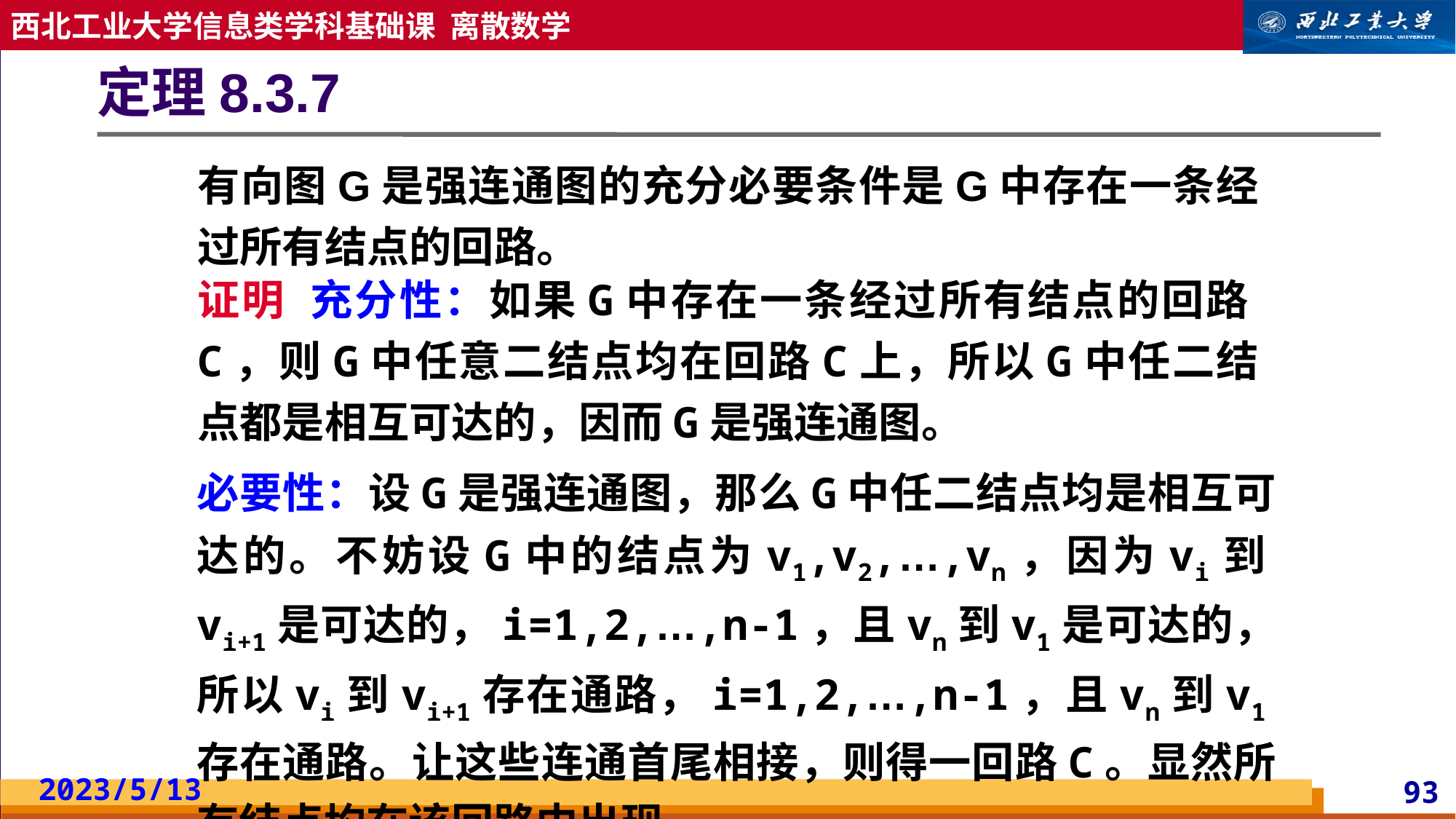

# 定理8.3.7
有向图G是强连通图的充分必要条件是G中存在一条经过所有结点的回路。
证明  充分性：如果G中存在一条经过所有结点的回路C，则G中任意二结点均在回路C上，所以G中任二结点都是相互可达的，因而G是强连通图。
必要性：设G是强连通图，那么G中任二结点均是相互可达的。不妨设G中的结点为v1,v2,…,vn，因为vi到vi+1是可达的，i=1,2,…,n-1，且vn到v1是可达的，所以vi到vi+1存在通路，i=1,2,…,n-1，且vn到v1存在通路。让这些连通首尾相接，则得一回路C。显然所有结点均在该回路中出现。
2023/5/13